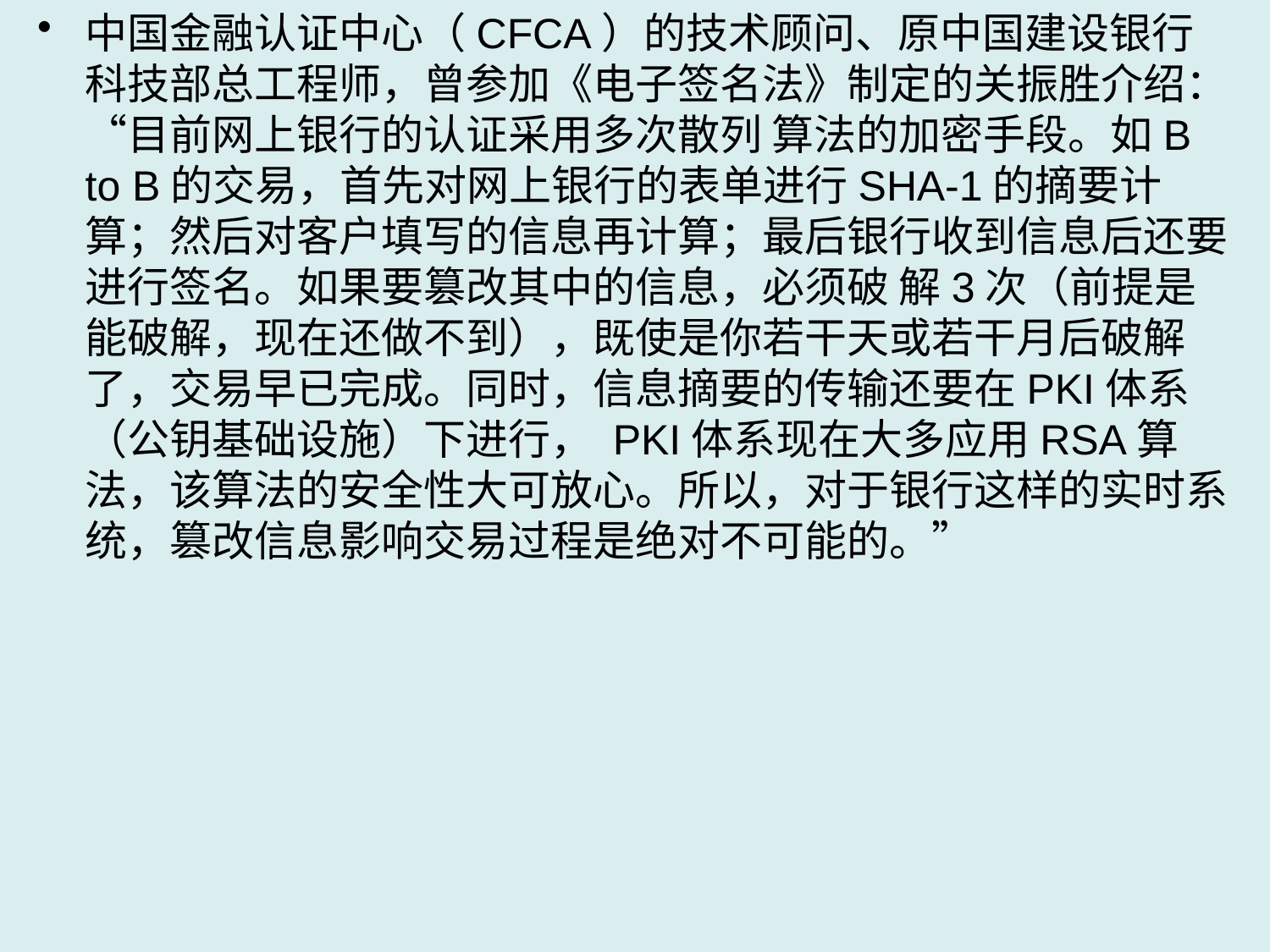

中国金融认证中心（CFCA）的技术顾问、原中国建设银行科技部总工程师，曾参加《电子签名法》制定的关振胜介绍：“目前网上银行的认证采用多次散列 算法的加密手段。如B to B的交易，首先对网上银行的表单进行SHA-1的摘要计算；然后对客户填写的信息再计算；最后银行收到信息后还要进行签名。如果要篡改其中的信息，必须破 解3次（前提是能破解，现在还做不到），既使是你若干天或若干月后破解了，交易早已完成。同时，信息摘要的传输还要在PKI体系（公钥基础设施）下进行， PKI体系现在大多应用RSA算法，该算法的安全性大可放心。所以，对于银行这样的实时系统，篡改信息影响交易过程是绝对不可能的。”